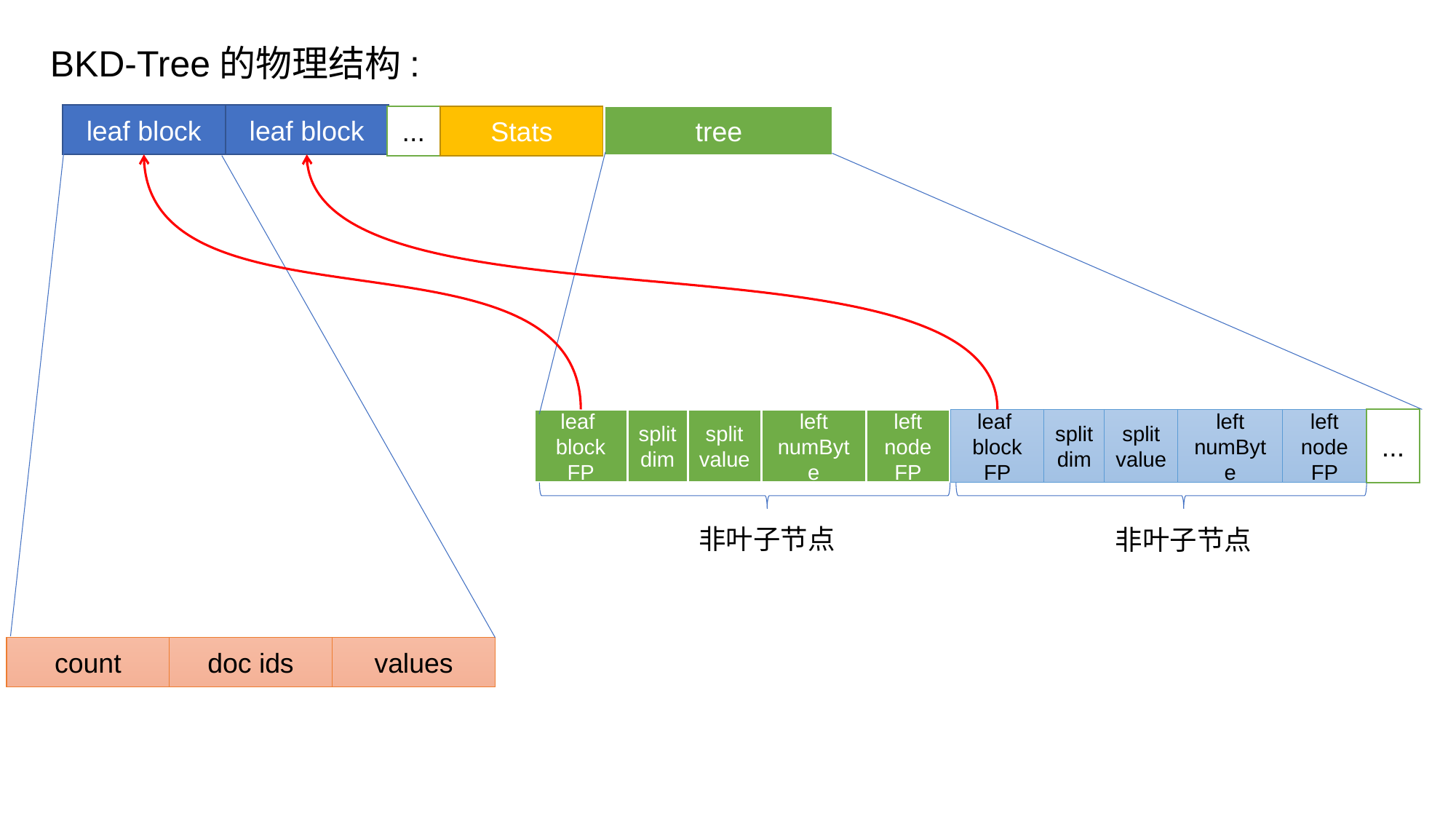

BKD-Tree的物理结构:
leaf block
leaf block
...
Stats
tree

leaf
block FP
split
dim
split
value
left
numByte
left
node
FP
leaf
block FP
split
dim
split
value
left
numByte
left
node
FP
...
非叶子节点
非叶子节点
count
doc ids
values